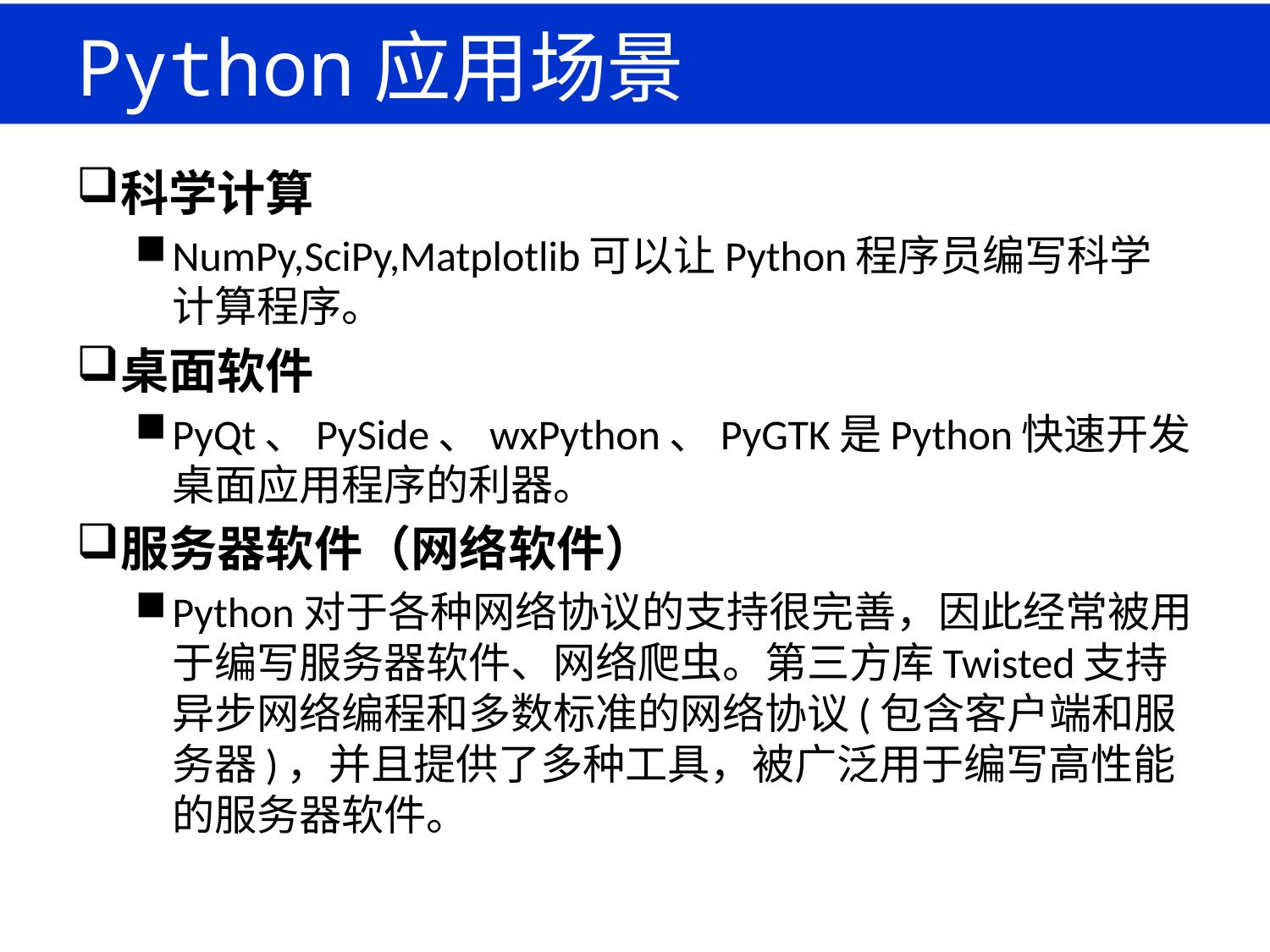

# Python应用场景
科学计算
NumPy,SciPy,Matplotlib可以让Python程序员编写科学计算程序。
桌面软件
PyQt、PySide、wxPython、PyGTK是Python快速开发桌面应用程序的利器。
服务器软件（网络软件）
Python对于各种网络协议的支持很完善，因此经常被用于编写服务器软件、网络爬虫。第三方库Twisted支持异步网络编程和多数标准的网络协议(包含客户端和服务器)，并且提供了多种工具，被广泛用于编写高性能的服务器软件。